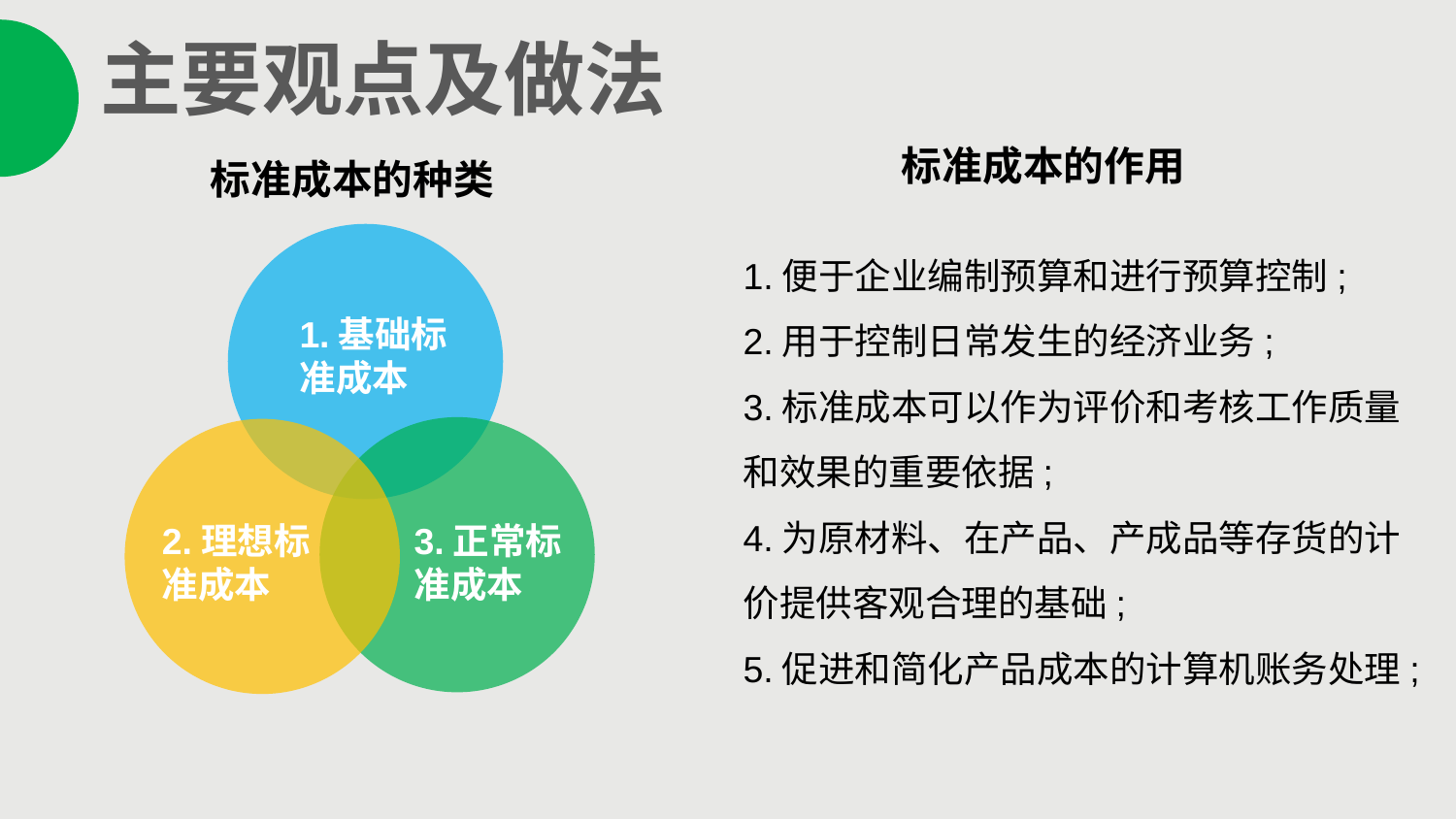

主要观点及做法
标准成本的作用
标准成本的种类

1.便于企业编制预算和进行预算控制;
2.用于控制日常发生的经济业务;
3.标准成本可以作为评价和考核工作质量  和效果的重要依据;
4.为原材料、在产品、产成品等存货的计价提供客观合理的基础;
5.促进和简化产品成本的计算机账务处理;
1.基础标准成本

2.理想标准成本
3.正常标准成本